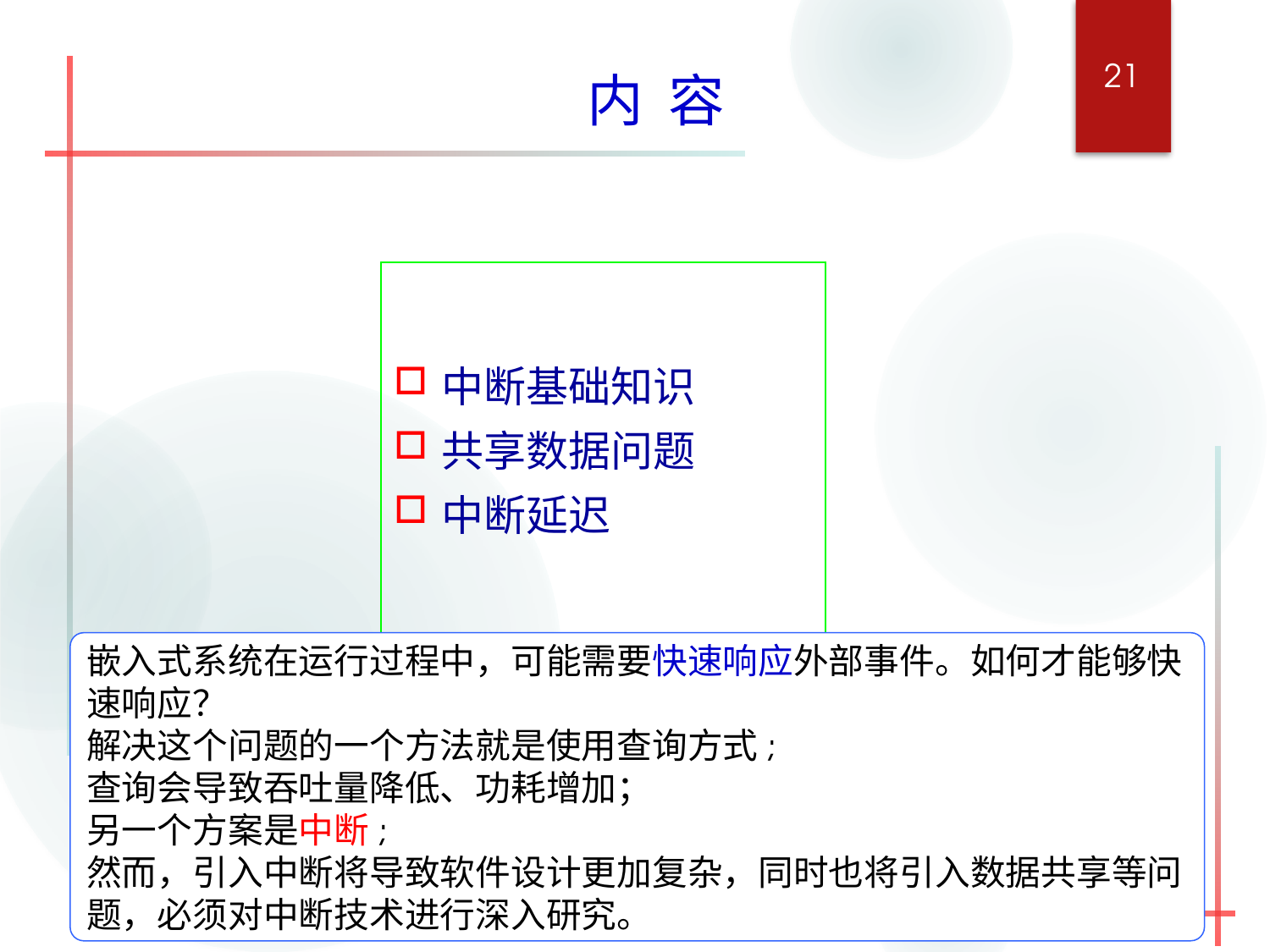

21
内  容
中断基础知识
共享数据问题
中断延迟
嵌入式系统在运行过程中，可能需要快速响应外部事件。如何才能够快速响应？
解决这个问题的一个方法就是使用查询方式;
查询会导致吞吐量降低、功耗增加；
另一个方案是中断;
然而，引入中断将导致软件设计更加复杂，同时也将引入数据共享等问题，必须对中断技术进行深入研究。